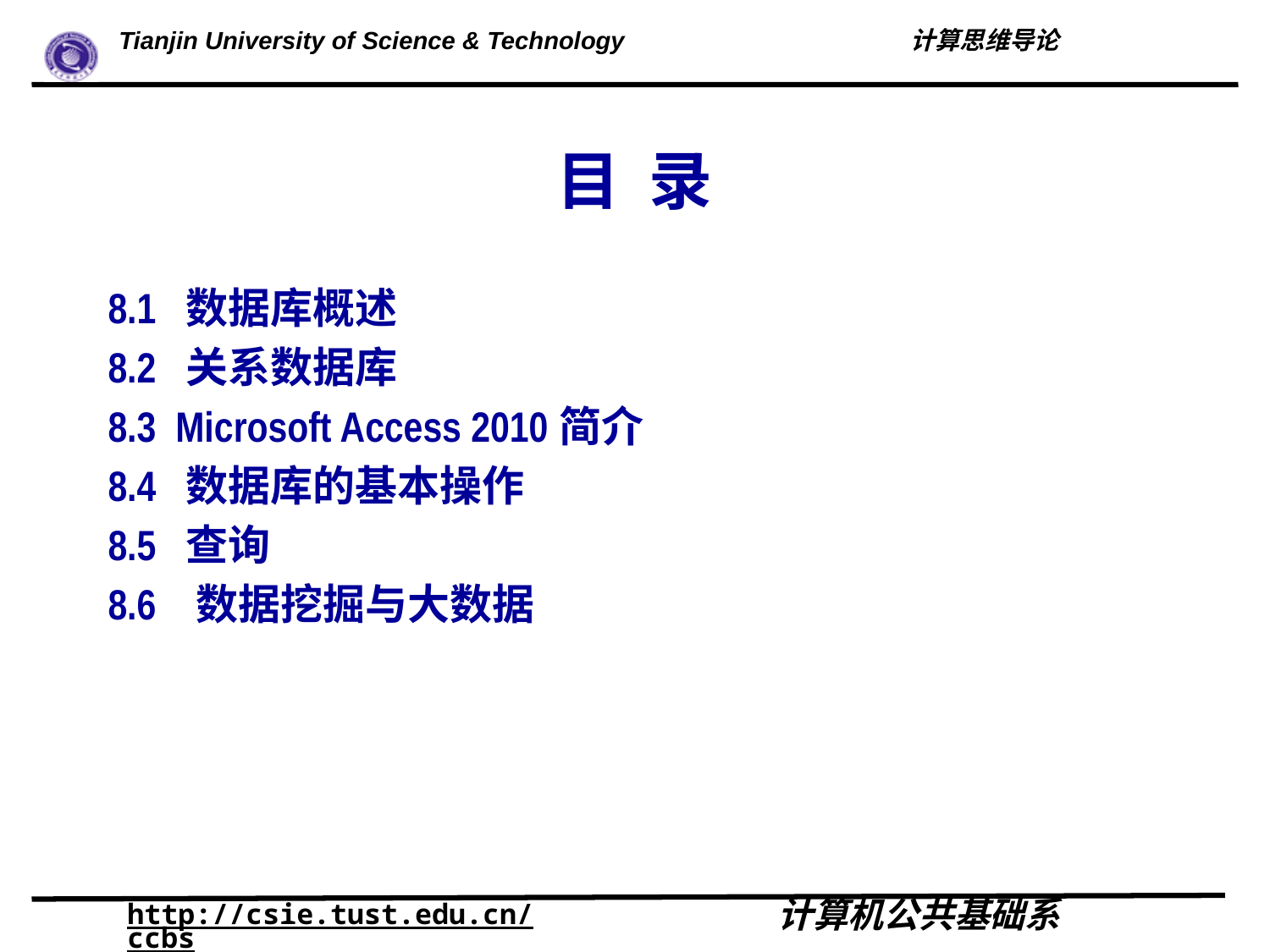

# 目  录
8.1  数据库概述
8.2  关系数据库
8.3  Microsoft Access 2010简介
8.4  数据库的基本操作
8.5  查询
8.6   数据挖掘与大数据